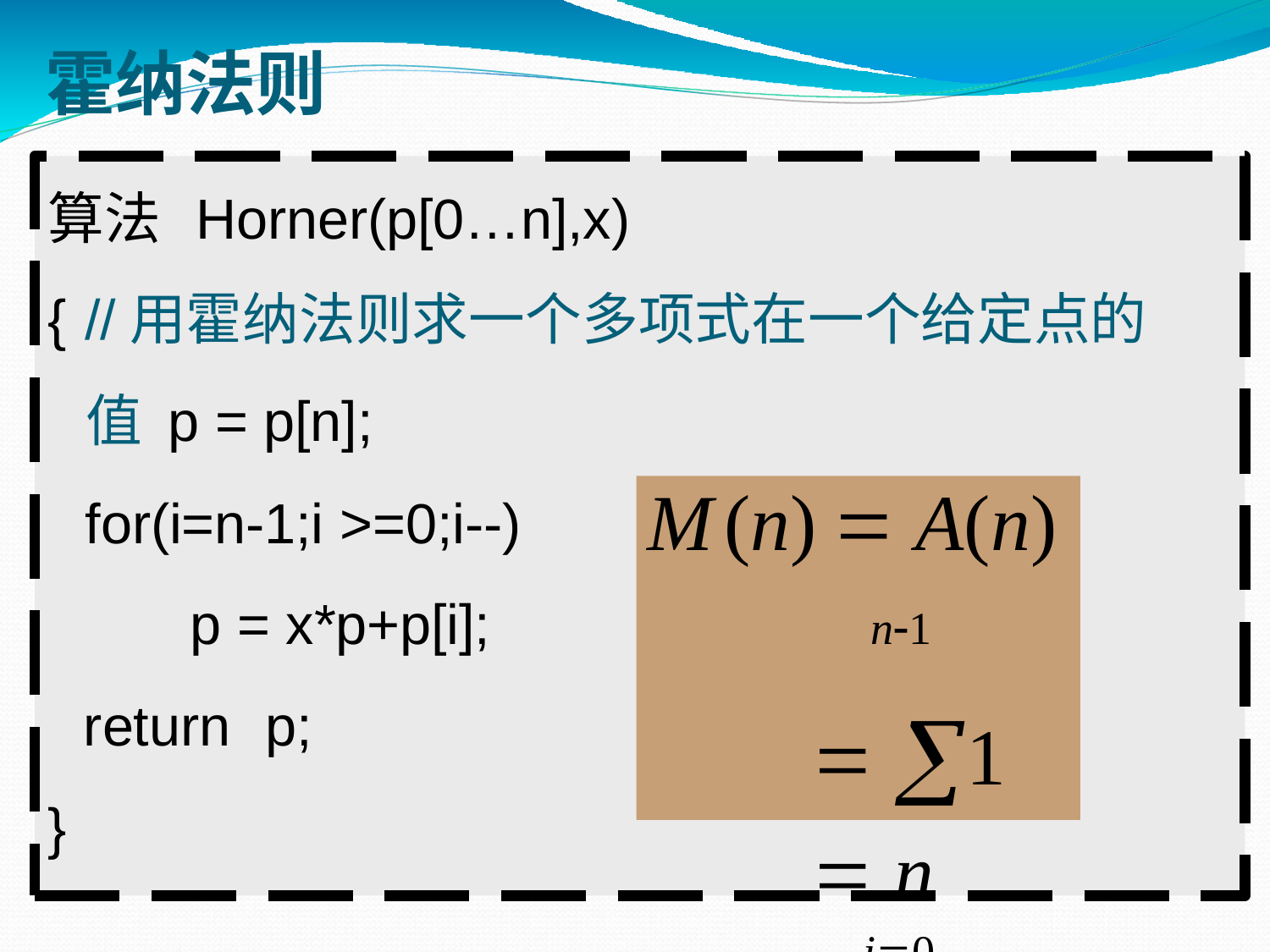

霍纳法则
算法	Horner(p[0…n],x)
{ //用霍纳法则求一个多项式在一个给定点的值 p = p[n];

M (n) = A(n)
= ∑1 = n
i=0
for(i=n-1;i >=0;i--)  p = x*p+p[i];
return	p;

n−1
}